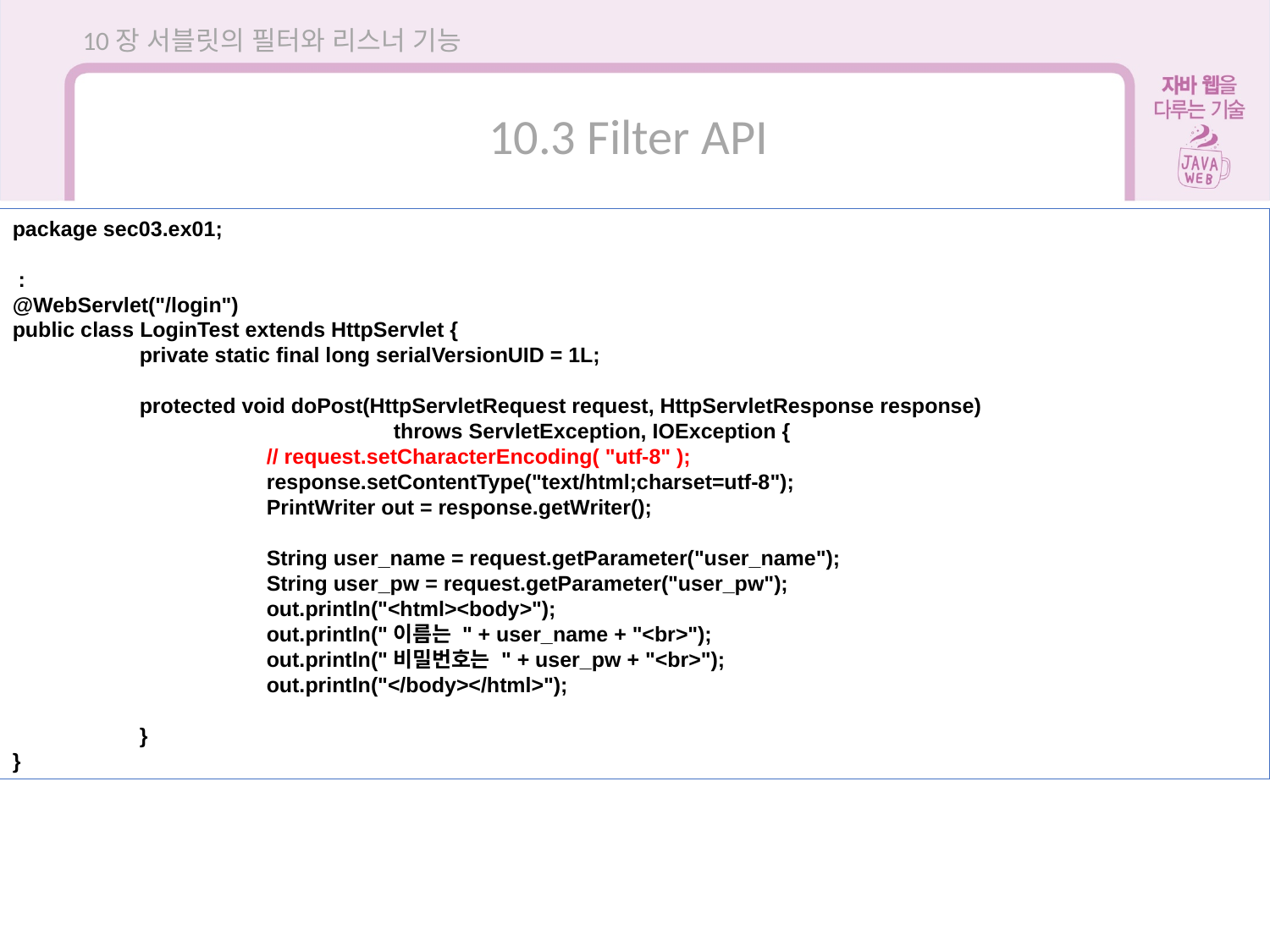

10장 서블릿의 필터와 리스너 기능
10.3 Filter API
package sec03.ex01;

 :
@WebServlet("/login")
public class LoginTest extends HttpServlet {
	private static final long serialVersionUID = 1L;

	protected void doPost(HttpServletRequest request, HttpServletResponse response)
			throws ServletException, IOException {
		// request.setCharacterEncoding( "utf-8" );
		response.setContentType("text/html;charset=utf-8");
		PrintWriter out = response.getWriter();

		String user_name = request.getParameter("user_name");
		String user_pw = request.getParameter("user_pw");
		out.println("<html><body>");
		out.println("이름는 " + user_name + "<br>");
		out.println("비밀번호는 " + user_pw + "<br>");
		out.println("</body></html>");

	}
}